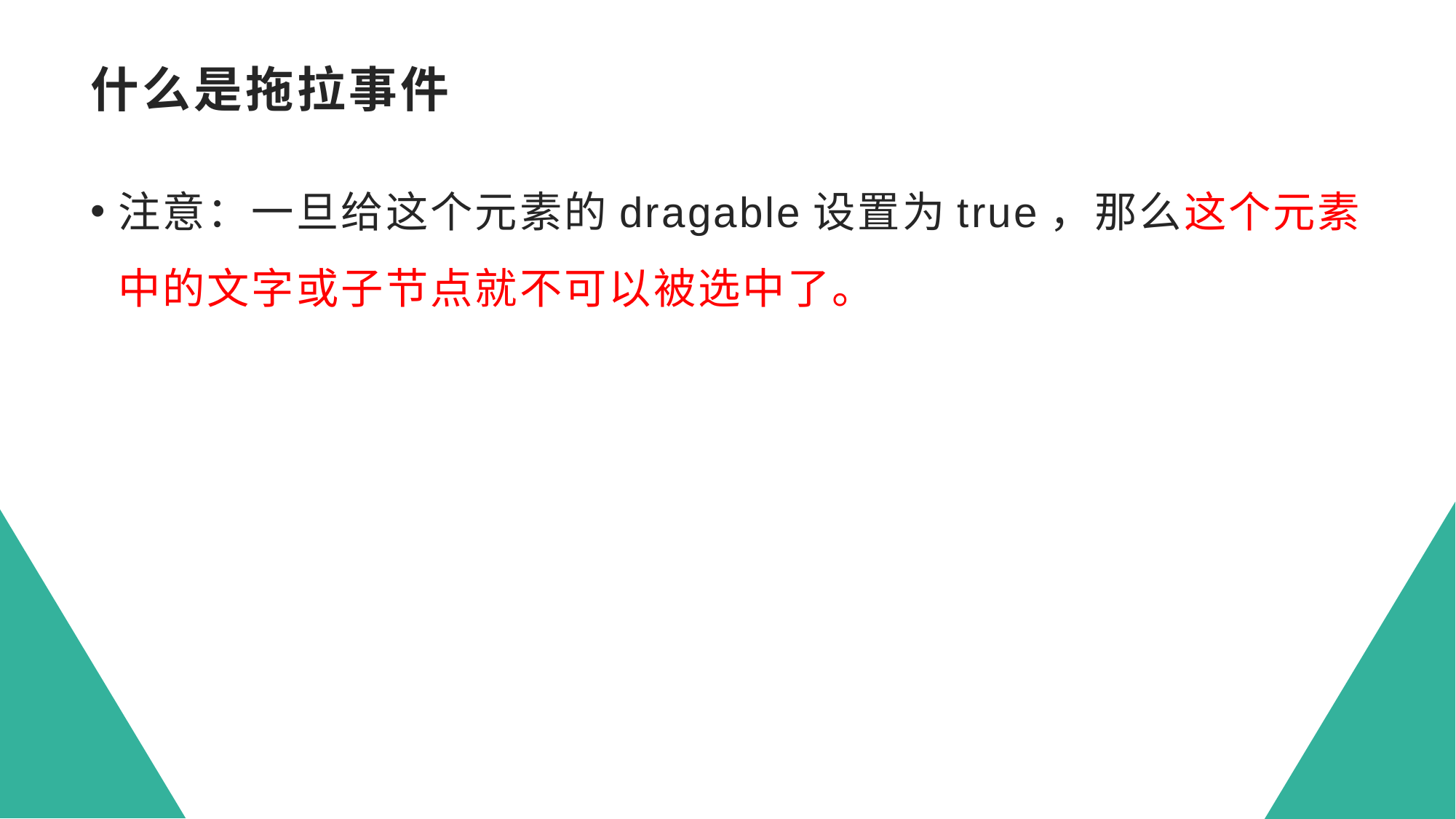

# 什么是拖拉事件
注意：一旦给这个元素的dragable设置为true，那么这个元素中的文字或子节点就不可以被选中了。